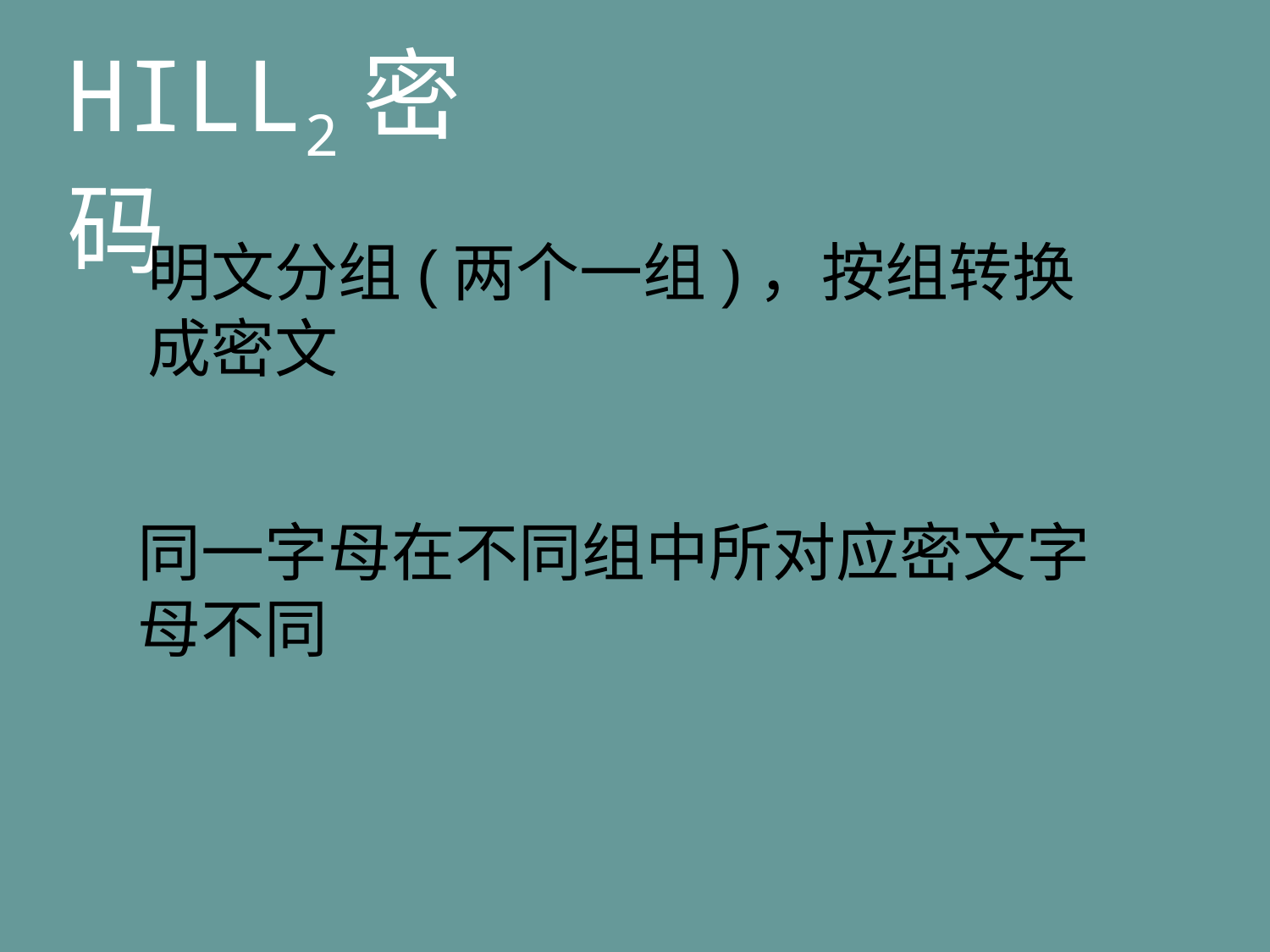

HILL2密码
明文分组(两个一组)，按组转换成密文
同一字母在不同组中所对应密文字母不同